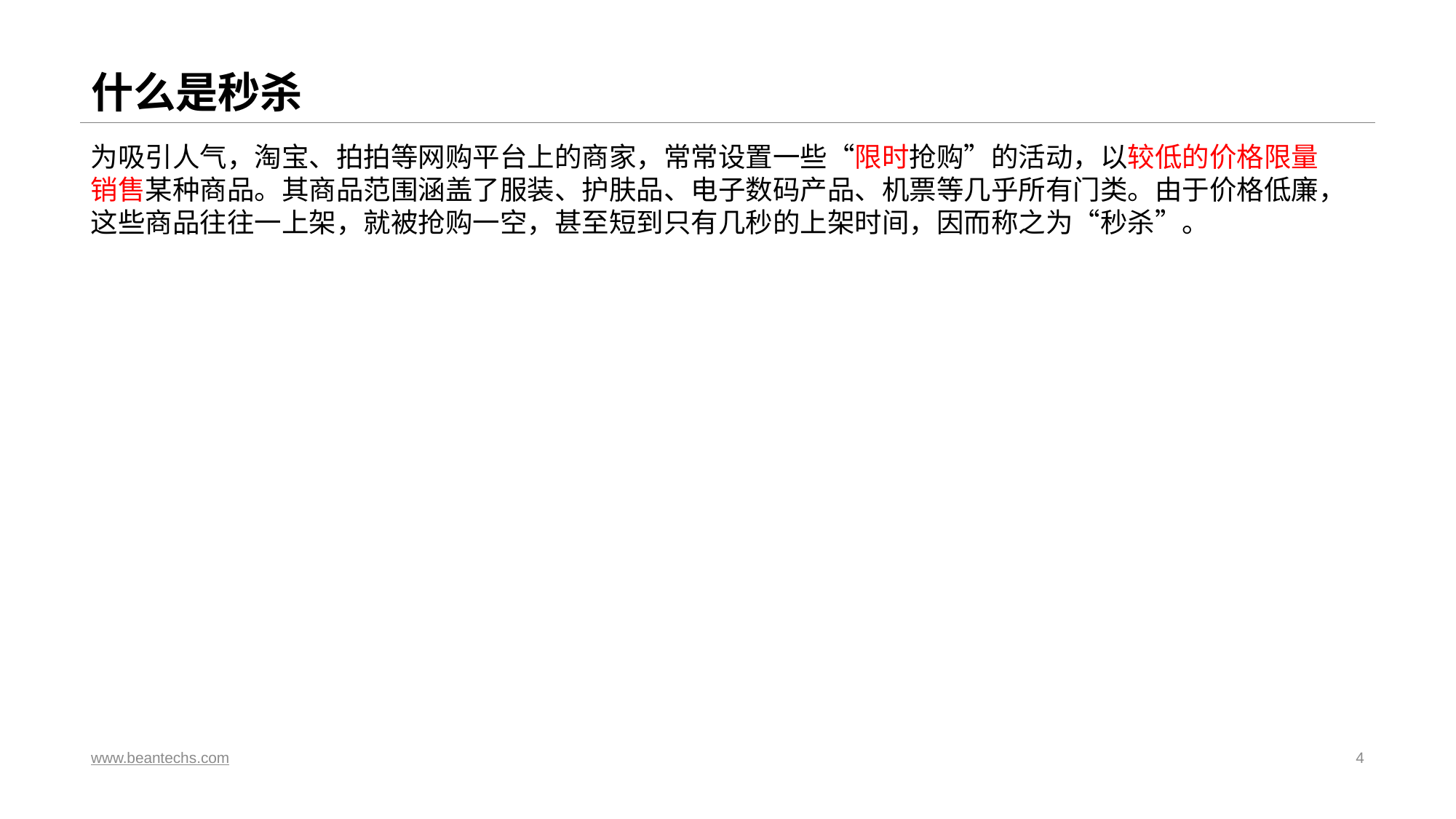

# 什么是秒杀
为吸引人气，淘宝、拍拍等网购平台上的商家，常常设置一些“限时抢购”的活动，以较低的价格限量销售某种商品。其商品范围涵盖了服装、护肤品、电子数码产品、机票等几乎所有门类。由于价格低廉，这些商品往往一上架，就被抢购一空，甚至短到只有几秒的上架时间，因而称之为“秒杀”。
www.beantechs.com
4